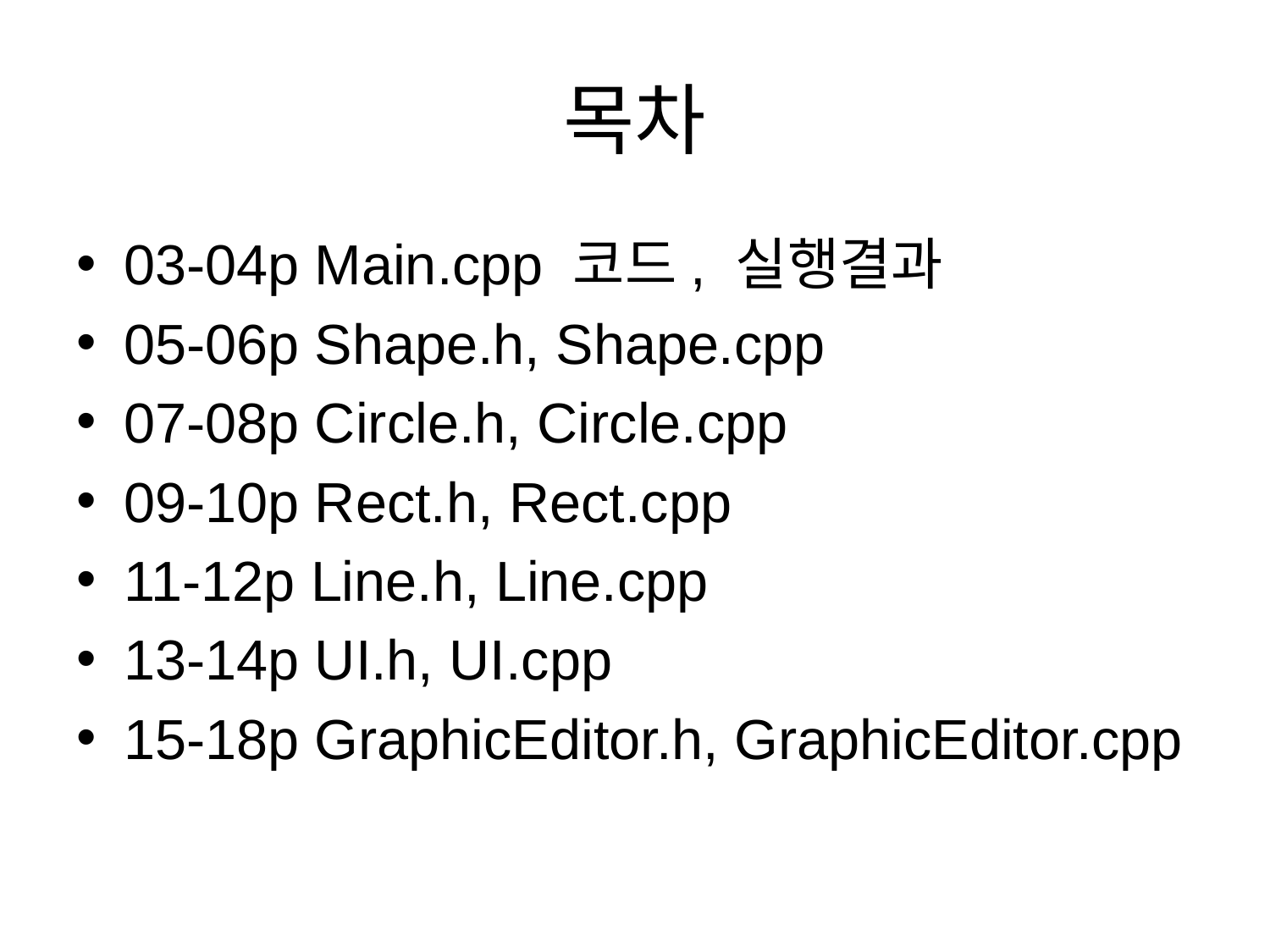

# 목차
03-04p Main.cpp 코드, 실행결과
05-06p Shape.h, Shape.cpp
07-08p Circle.h, Circle.cpp
09-10p Rect.h, Rect.cpp
11-12p Line.h, Line.cpp
13-14p UI.h, UI.cpp
15-18p GraphicEditor.h, GraphicEditor.cpp